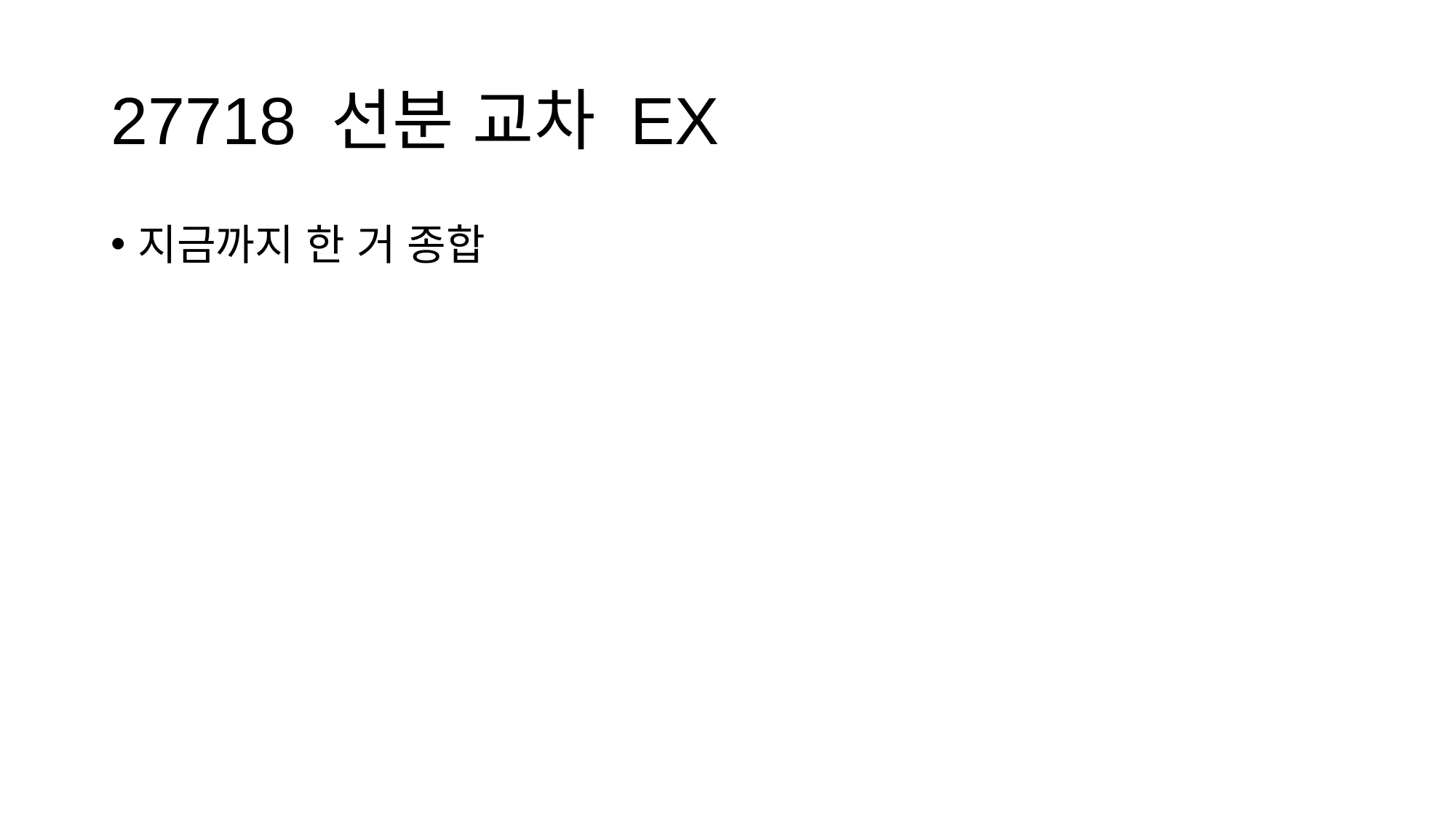

# 27718 선분 교차 EX
지금까지 한 거 종합